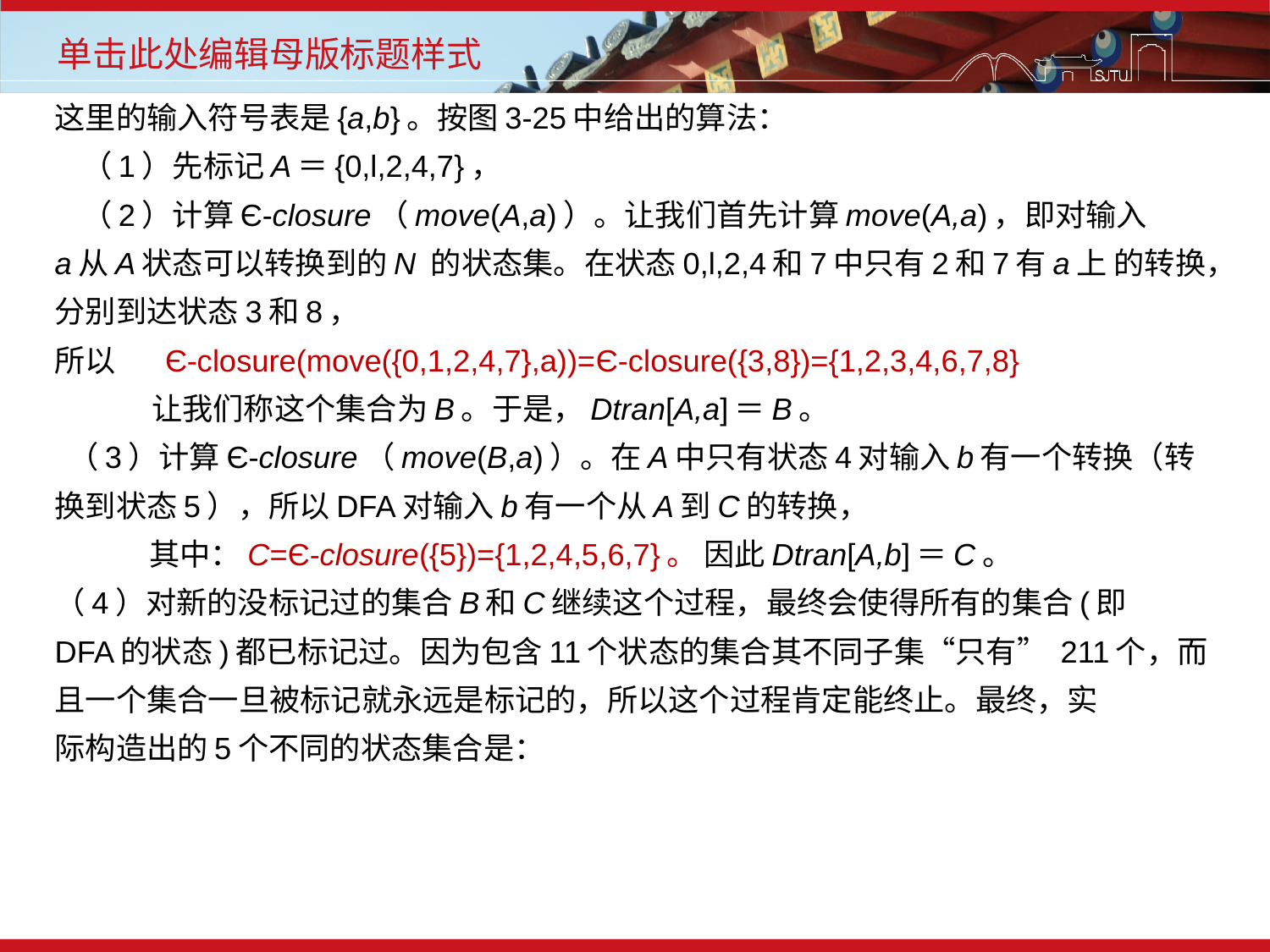

这里的输入符号表是{a,b}。按图3-25中给出的算法：
   （1）先标记A＝{0,l,2,4,7}，
   （2）计算Є-closure（move(A,a)）。让我们首先计算move(A,a)，即对输入
a从A状态可以转换到的N 的状态集。在状态0,l,2,4和7中只有2和7有a上 的转换，
分别到达状态3和8，
所以	Є-closure(move({0,1,2,4,7},a))=Є-closure({3,8})={1,2,3,4,6,7,8}
	         让我们称这个集合为B。于是，Dtran[A,a]＝B。
 （3）计算Є-closure（move(B,a)）。在A中只有状态4对输入b有一个转换（转
换到状态5），所以DFA对输入b有一个从A到C的转换，
             其中：C=Є-closure({5})={1,2,4,5,6,7}。 因此Dtran[A,b]＝C。
（4）对新的没标记过的集合B和C继续这个过程，最终会使得所有的集合(即
DFA的状态)都已标记过。因为包含11个状态的集合其不同子集“只有” 211个，而
且一个集合一旦被标记就永远是标记的，所以这个过程肯定能终止。最终，实
际构造出的5个不同的状态集合是：